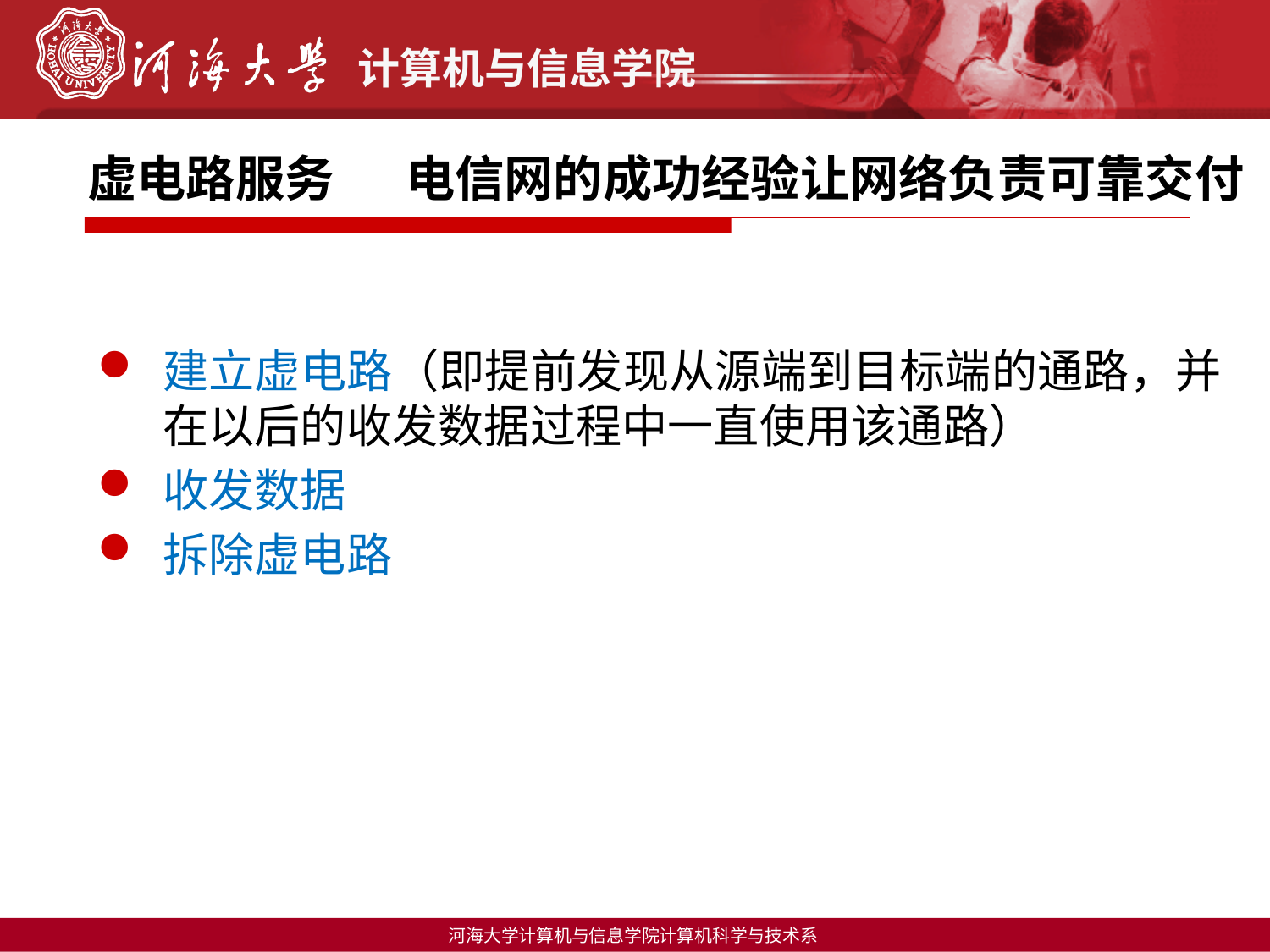

电信网的成功经验让网络负责可靠交付
# 虚电路服务
建立虚电路（即提前发现从源端到目标端的通路，并在以后的收发数据过程中一直使用该通路）
收发数据
拆除虚电路